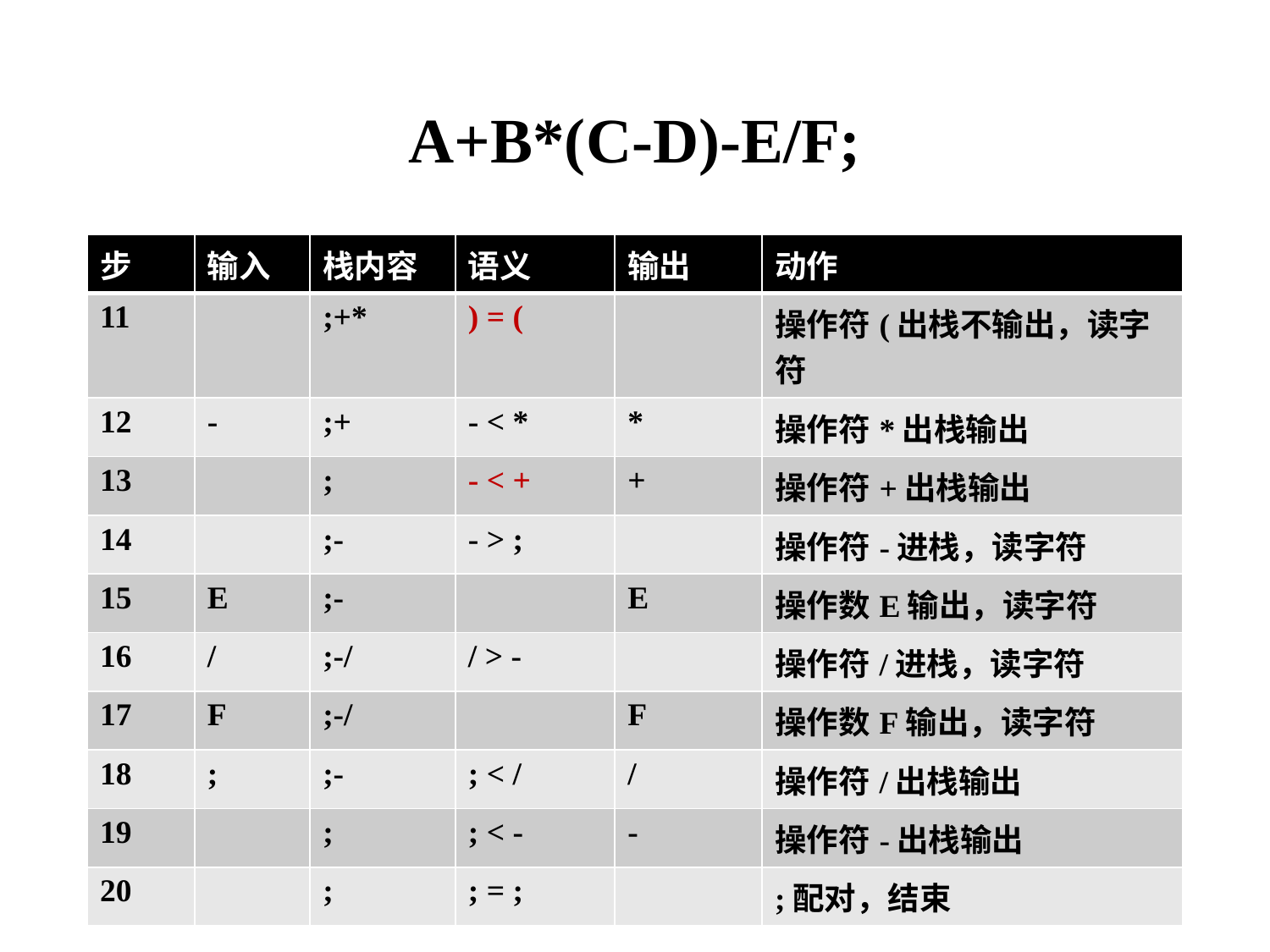

# A+B*(C-D)-E/F;
| 步 | 输入 | 栈内容 | 语义 | 输出 | 动作 |
| --- | --- | --- | --- | --- | --- |
| 11 |  | ;+\* | ) = ( |  | 操作符(出栈不输出，读字符 |
| 12 | - | ;+ | - < \* | \* | 操作符\*出栈输出 |
| 13 |  | ; | - < + | + | 操作符+出栈输出 |
| 14 |  | ;- | - > ; |  | 操作符-进栈，读字符 |
| 15 | E | ;- |  | E | 操作数E输出，读字符 |
| 16 | / | ;-/ | / > - |  | 操作符/进栈，读字符 |
| 17 | F | ;-/ |  | F | 操作数F输出，读字符 |
| 18 | ; | ;- | ; < / | / | 操作符/出栈输出 |
| 19 |  | ; | ; < - | - | 操作符-出栈输出 |
| 20 |  | ; | ; = ; |  | ;配对，结束 |